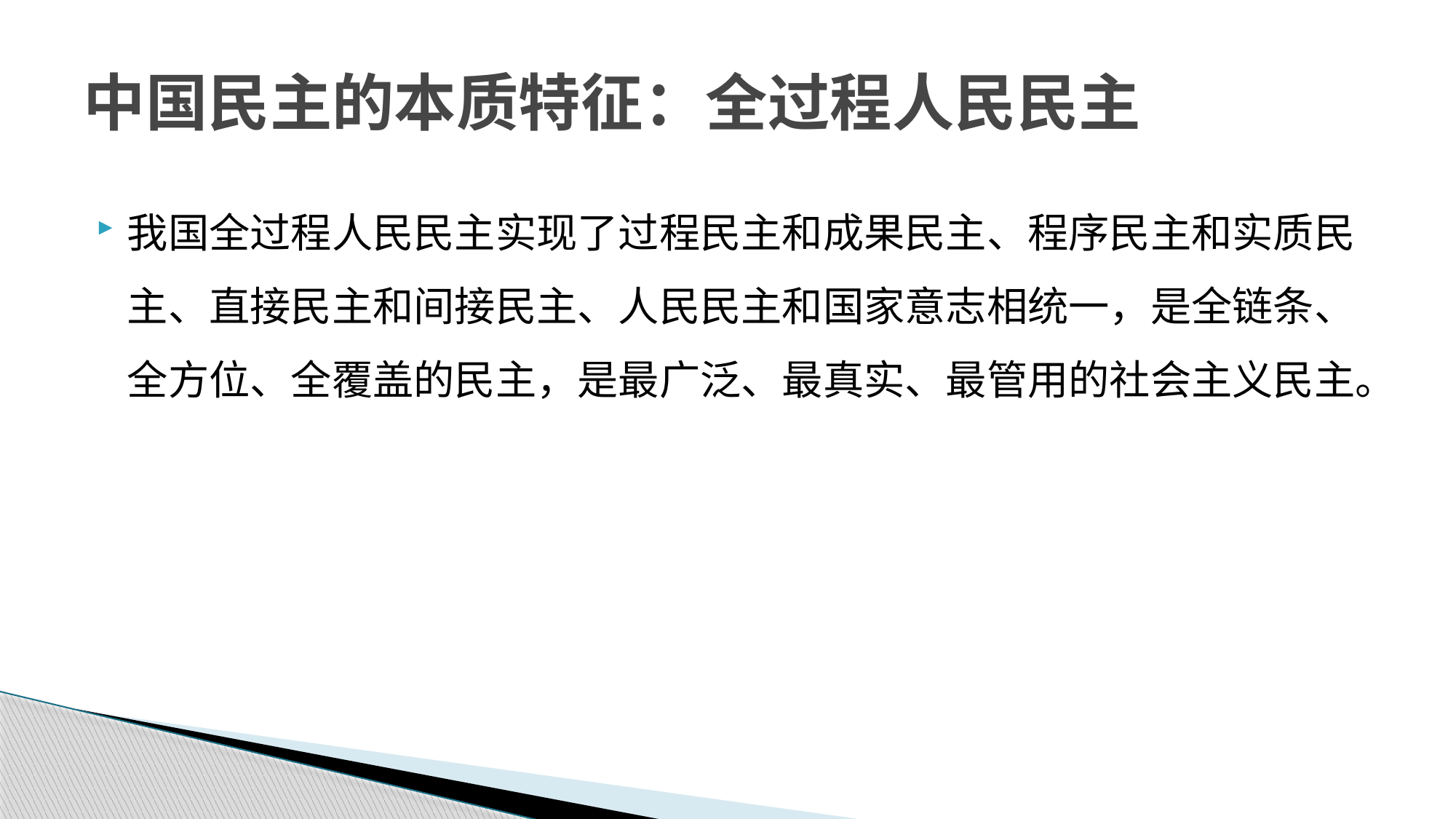

# 中国民主的本质特征：全过程人民民主
我国全过程人民民主实现了过程民主和成果民主、程序民主和实质民主、直接民主和间接民主、人民民主和国家意志相统一，是全链条、全方位、全覆盖的民主，是最广泛、最真实、最管用的社会主义民主。